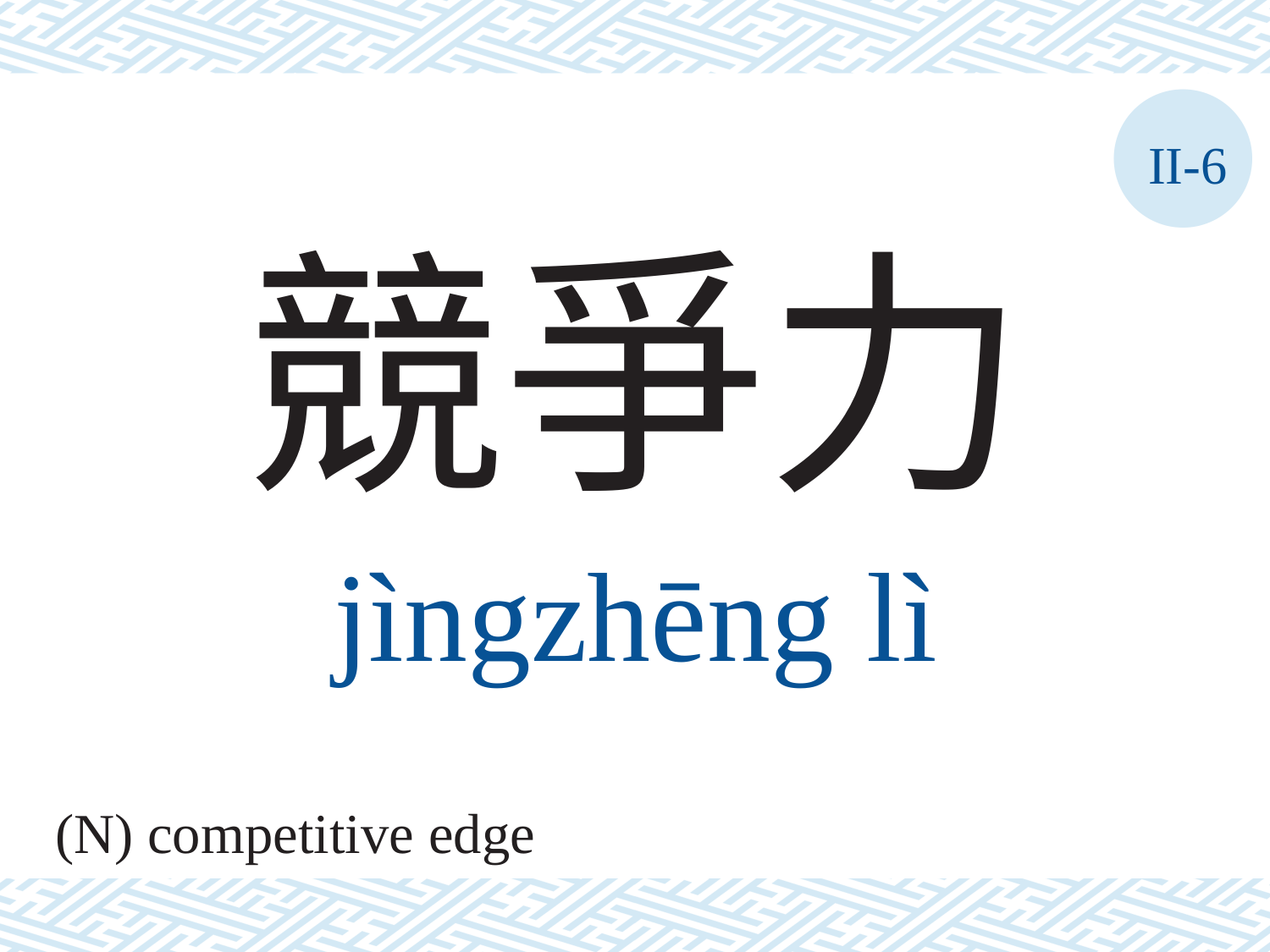

II-6
競爭力
jìngzhēng	lì
(N) competitive edge